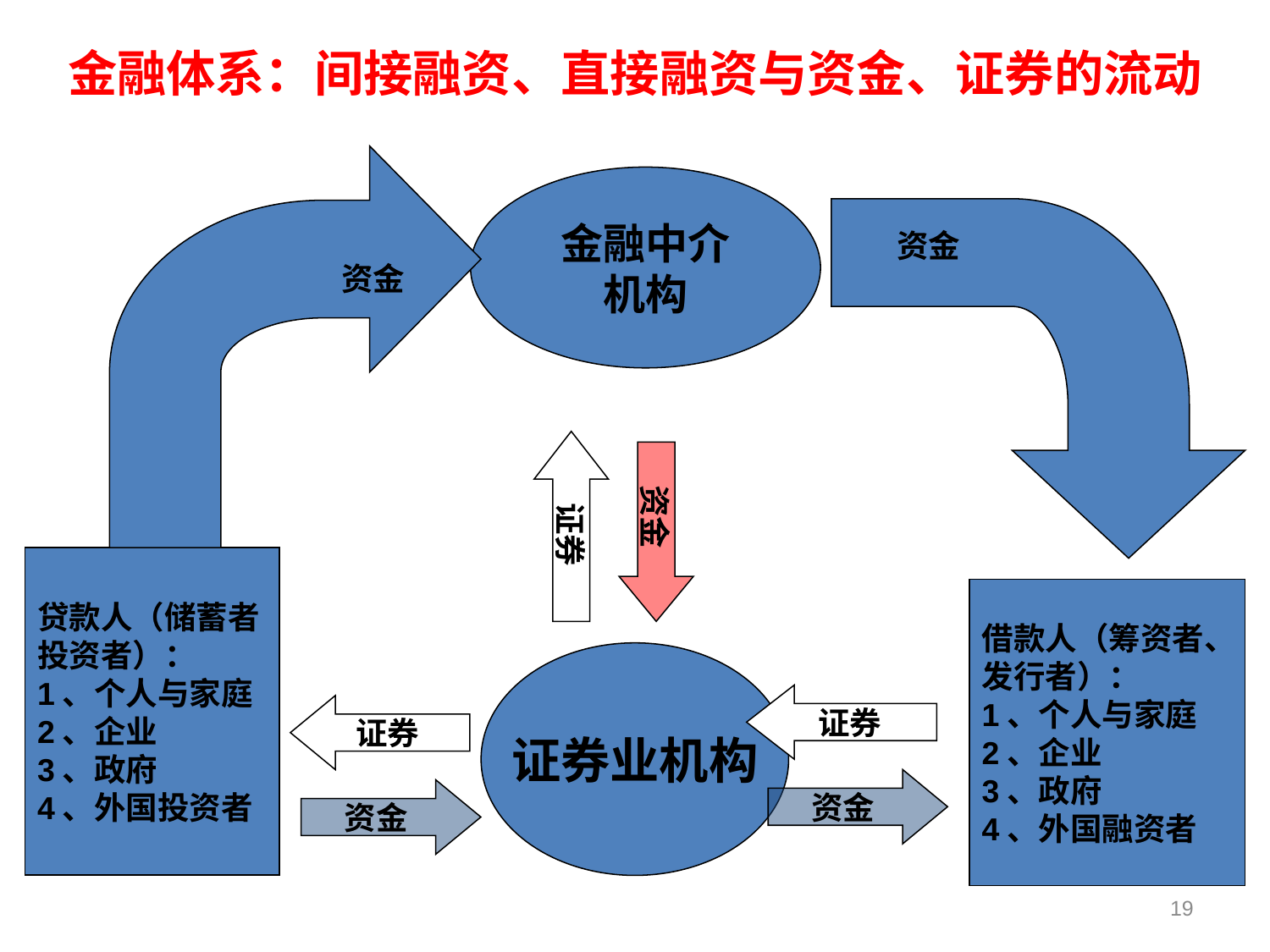

金融体系：间接融资、直接融资与资金、证券的流动

资金
金融中介
机构

资金
证券
资金

贷款人（储蓄者
投资者）：
1、个人与家庭
2、企业
3、政府
4、外国投资者
借款人（筹资者、
发行者）：
1、个人与家庭
2、企业
3、政府
4、外国融资者
证券
证券
证券业机构
资金
资金
19